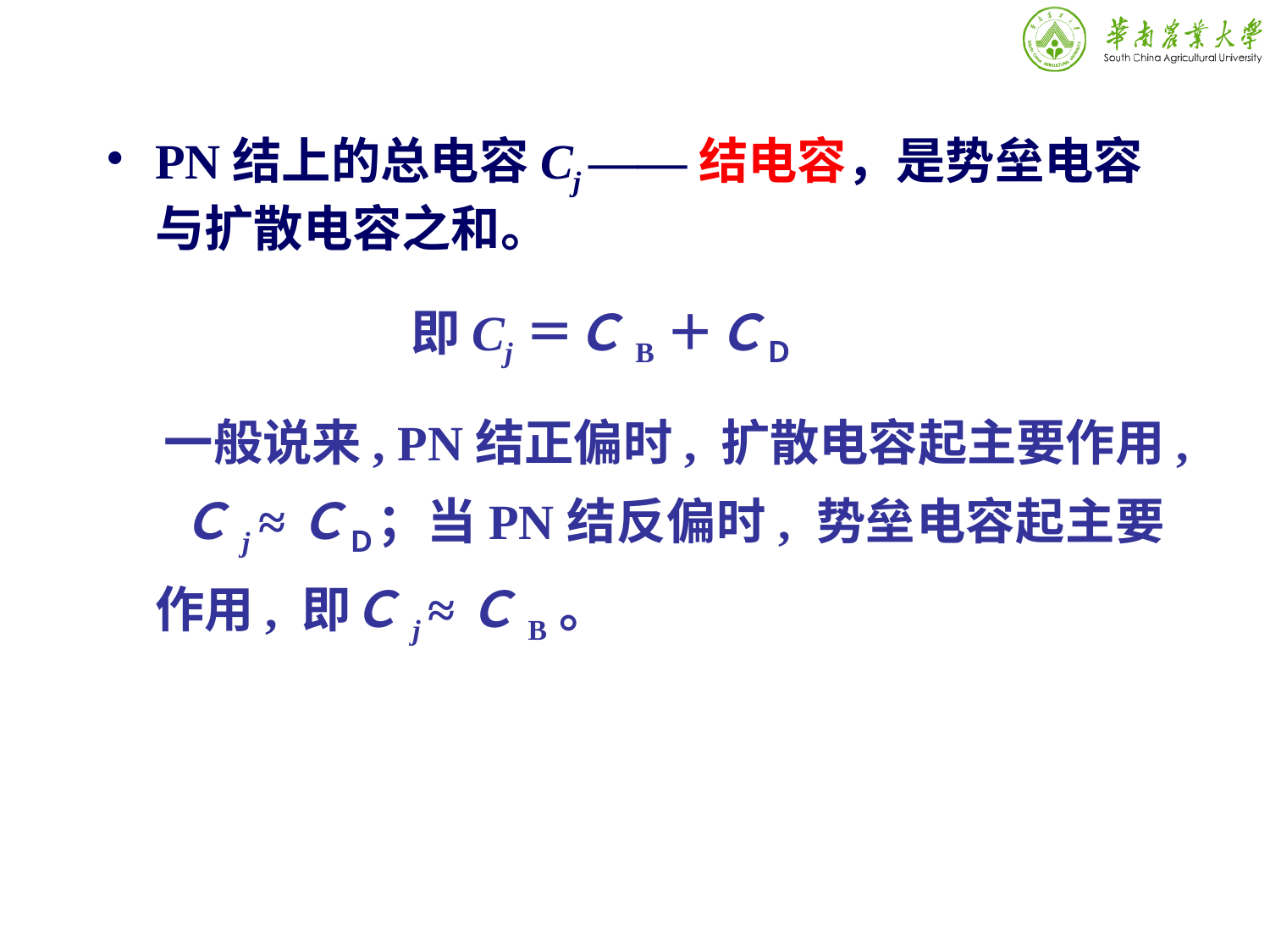

PN结上的总电容Cj ——结电容，是势垒电容与扩散电容之和。
                          即Cj＝ＣB＋ＣＤ
    一般说来, PN结正偏时, 扩散电容起主要作用, Ｃj ≈ＣＤ；当PN结反偏时, 势垒电容起主要作用, 即Ｃj ≈ＣB。